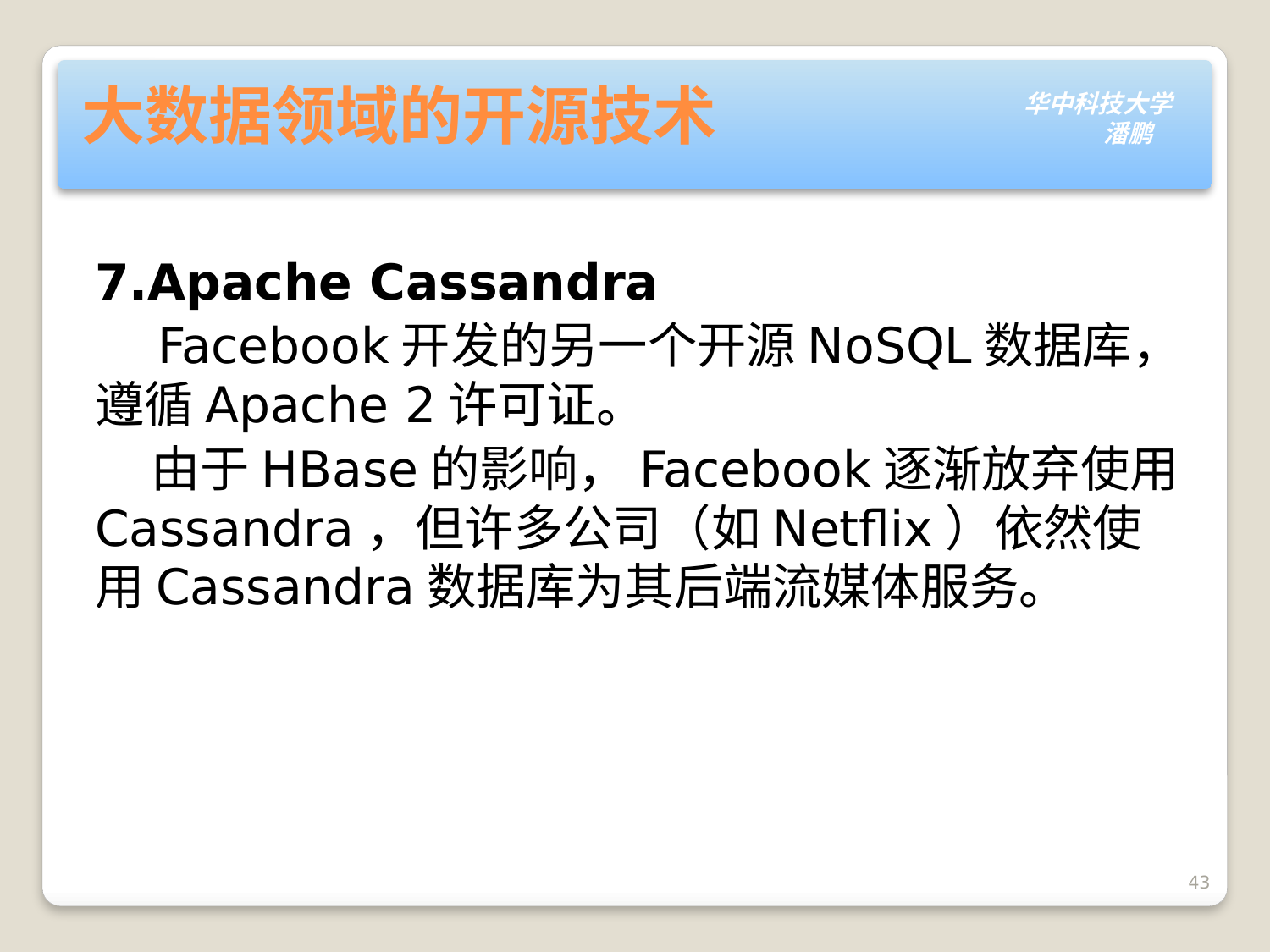

# 大数据领域的开源技术
7.Apache Cassandra
    Facebook开发的另一个开源NoSQL数据库，遵循Apache 2许可证。
    由于HBase的影响，Facebook逐渐放弃使用Cassandra，但许多公司（如Netflix）依然使用Cassandra数据库为其后端流媒体服务。
43